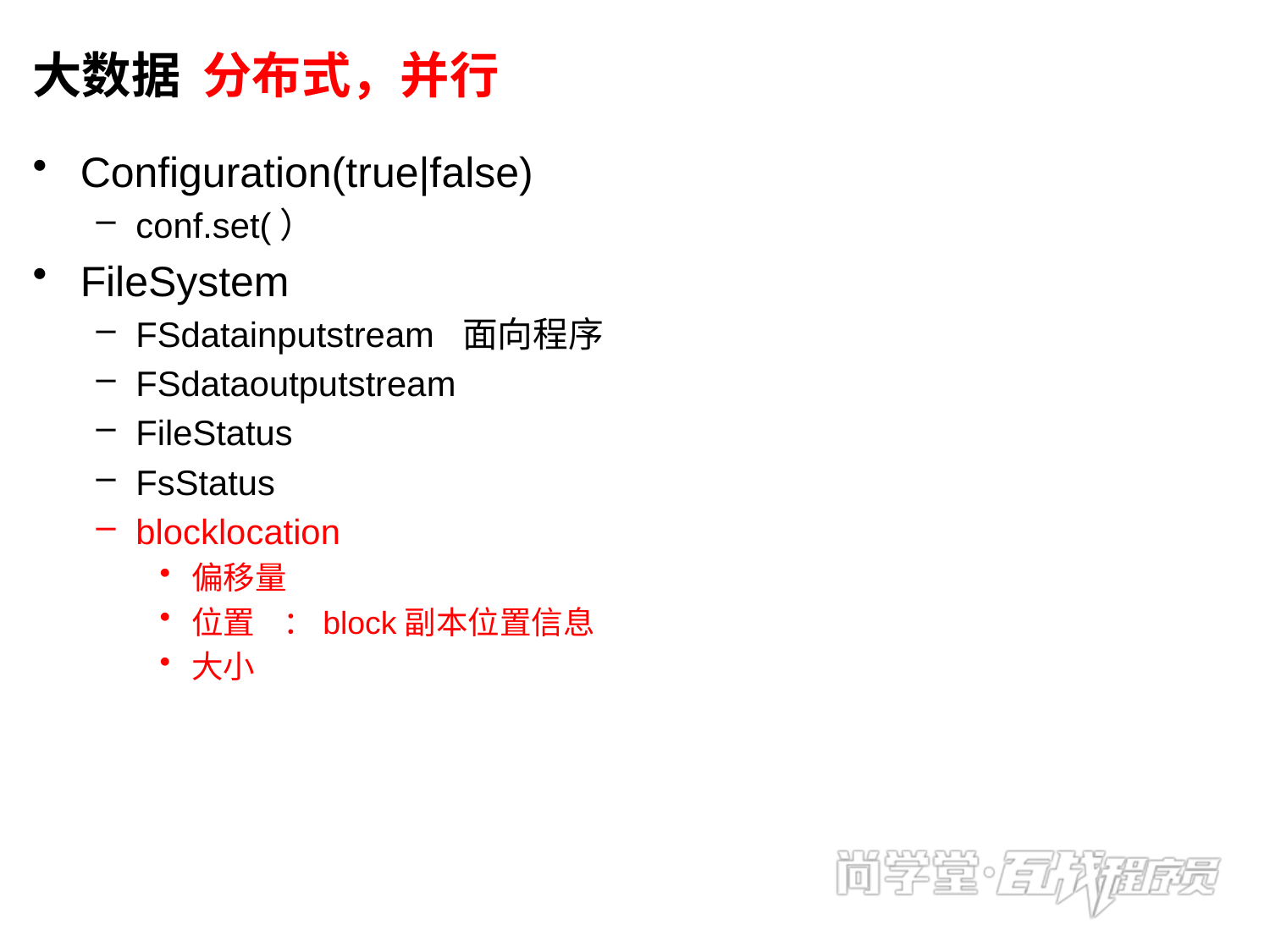

# 大数据  分布式，并行
Configuration(true|false)
conf.set(）
FileSystem
FSdatainputstream  面向程序
FSdataoutputstream
FileStatus
FsStatus
blocklocation
偏移量
位置    ：block副本位置信息
大小